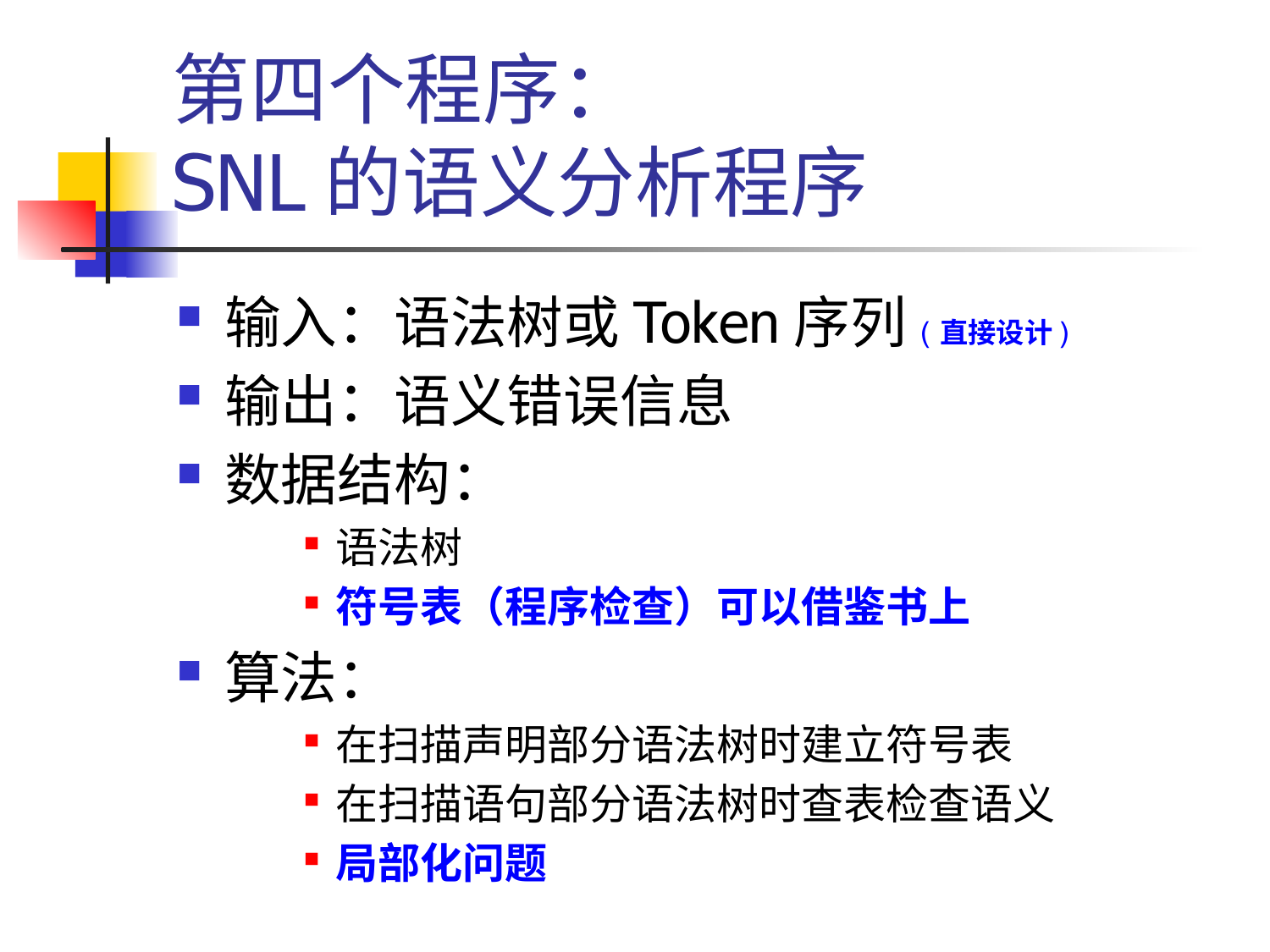

# 第四个程序： SNL的语义分析程序
输入：语法树或Token序列(直接设计)
输出：语义错误信息
数据结构：
语法树
符号表（程序检查）可以借鉴书上
算法：
在扫描声明部分语法树时建立符号表
在扫描语句部分语法树时查表检查语义
局部化问题